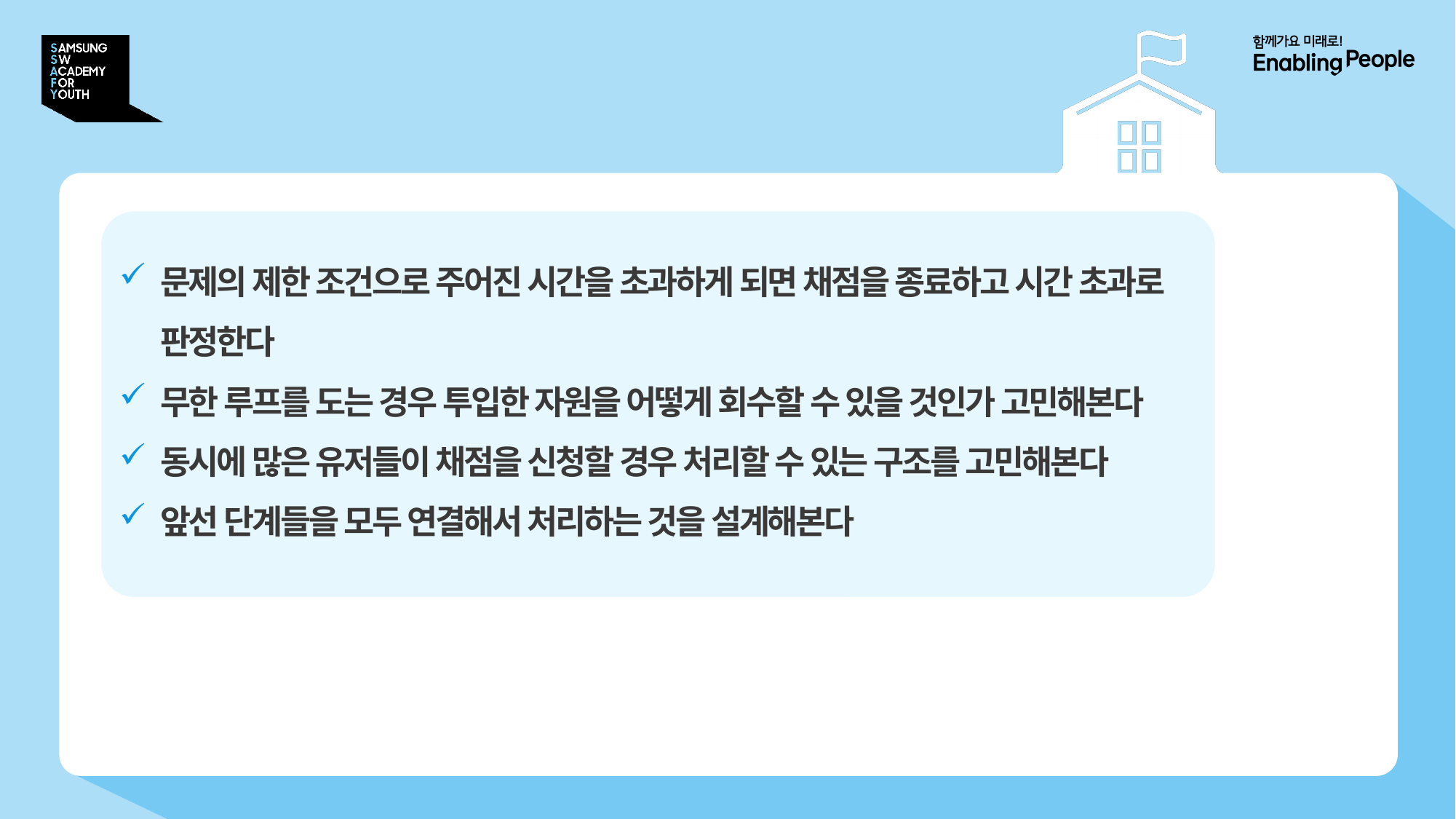

# (선택)주어진 제한 시간에 맞는 채점

문제의 제한 조건으로 주어진 시간을 초과하게 되면 채점을 종료하고 시간 초과로
판정한다
무한 루프를 도는 경우 투입한 자원을 어떻게 회수할 수 있을 것인가 고민해본다
동시에 많은 유저들이 채점을 신청할 경우 처리할 수 있는 구조를 고민해본다
앞선 단계들을 모두 연결해서 처리하는 것을 설계해본다